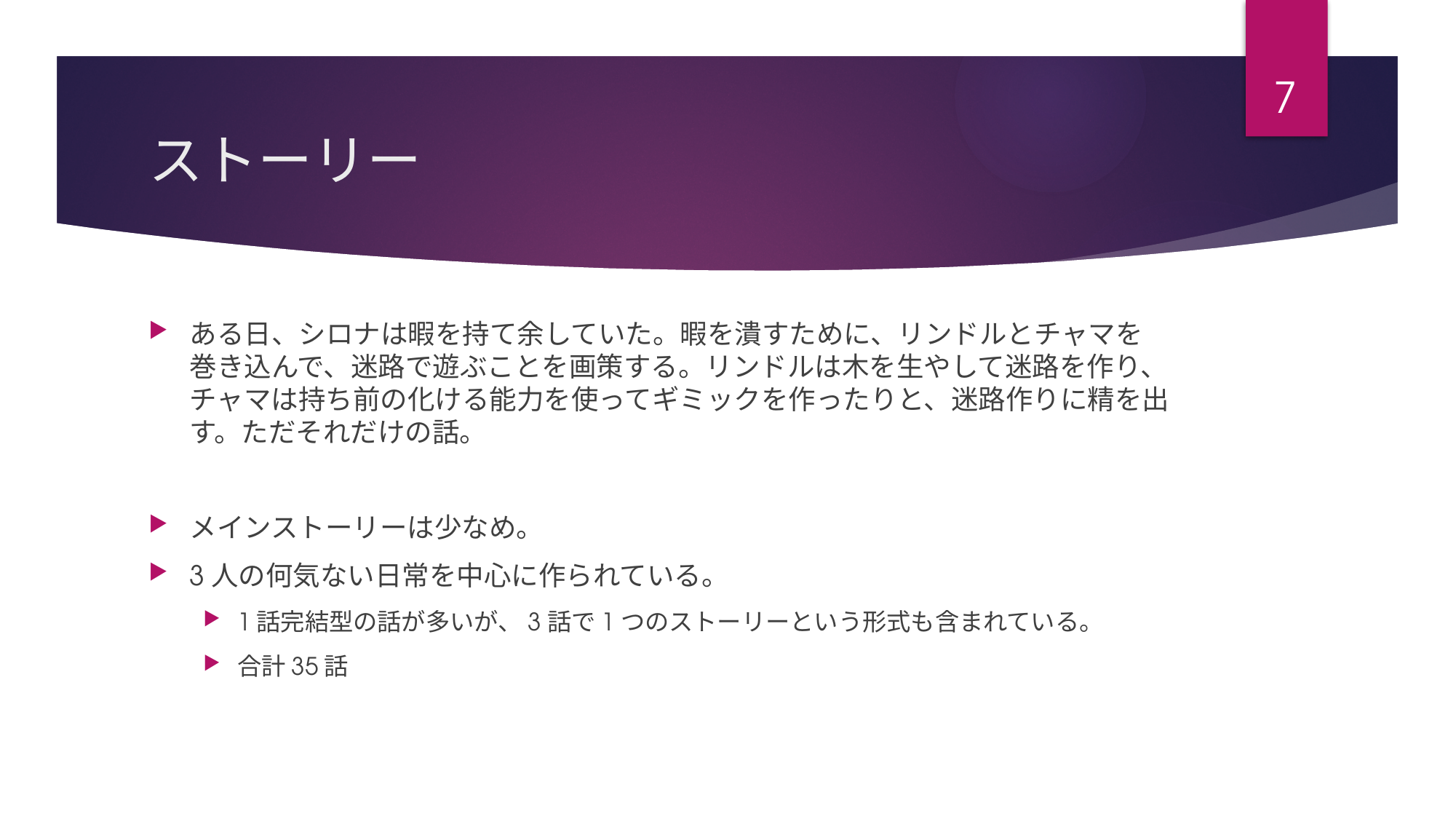

7
# ストーリー
ある日、シロナは暇を持て余していた。暇を潰すために、リンドルとチャマを
巻き込んで、迷路で遊ぶことを画策する。リンドルは木を生やして迷路を作り、チャマは持ち前の化ける能力を使ってギミックを作ったりと、迷路作りに精を出す。ただそれだけの話。

メインストーリーは少なめ。
3人の何気ない日常を中心に作られている。
1話完結型の話が多いが、3話で1つのストーリーという形式も含まれている。
合計35話